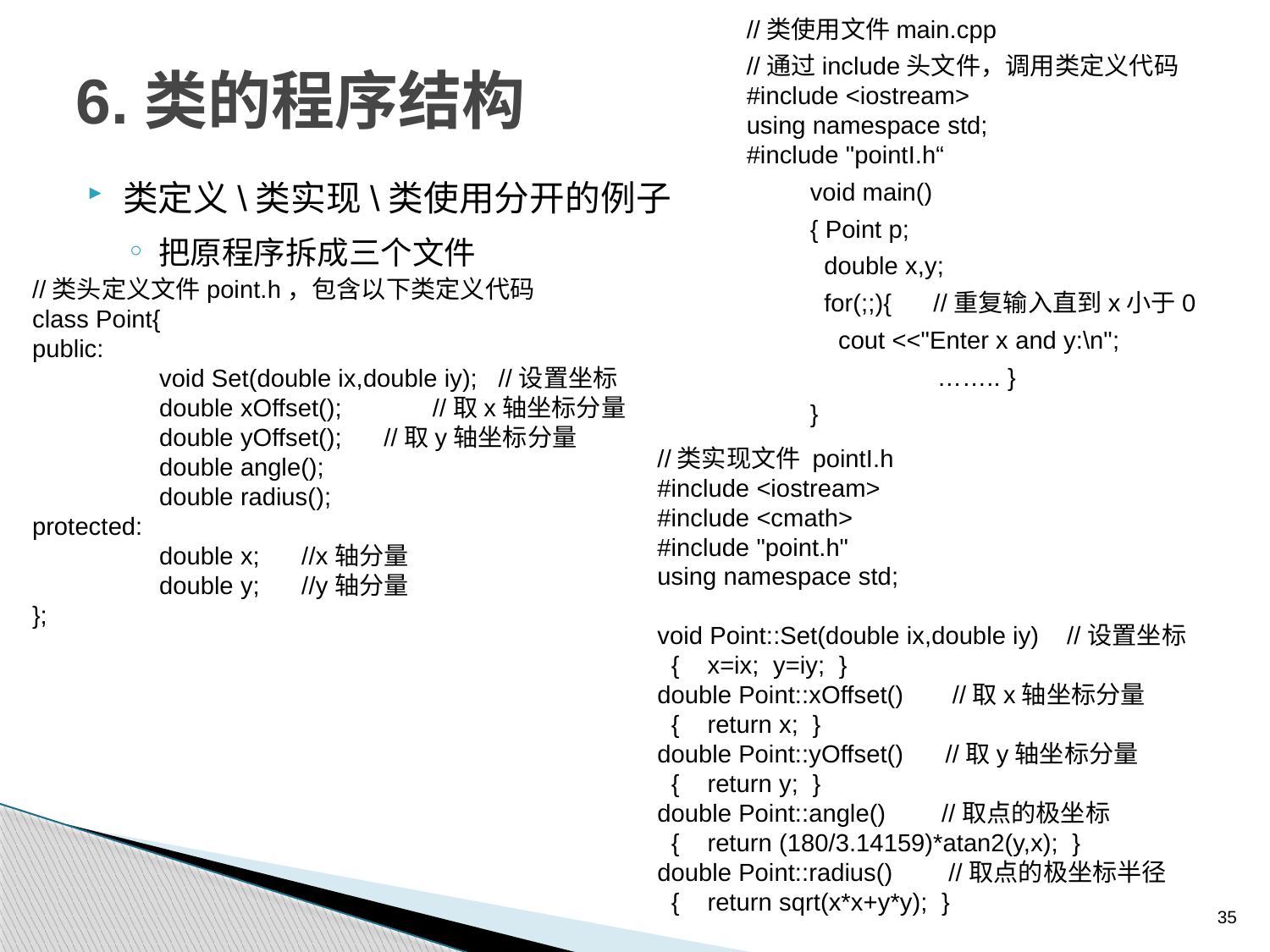

//类使用文件main.cpp
//通过include头文件，调用类定义代码
#include <iostream>
using namespace std;
#include "pointI.h“
void main()
{ Point p;
  double x,y;
  for(;;){      //重复输入直到x小于0
    cout <<"Enter x and y:\n";
    	…….. }
}
# 6.类的程序结构
类定义\类实现\类使用分开的例子
把原程序拆成三个文件
//类头定义文件point.h，包含以下类定义代码
class Point{
public:
 	void Set(double ix,double iy);   //设置坐标
 	double xOffset();             //取x轴坐标分量
	double yOffset();      //取y轴坐标分量
	double angle();
	double radius();
protected:
	double x;      //x轴分量
 	double y;      //y轴分量
};
//类实现文件 pointI.h
#include <iostream>
#include <cmath>
#include "point.h"
using namespace std;

void Point::Set(double ix,double iy)    //设置坐标
  {    x=ix;  y=iy;  }
double Point::xOffset()       //取x轴坐标分量
  {    return x;  }
double Point::yOffset()      //取y轴坐标分量
  {    return y;  }
double Point::angle()        //取点的极坐标
  {    return (180/3.14159)*atan2(y,x);  }
double Point::radius()        //取点的极坐标半径
  {    return sqrt(x*x+y*y);  }
35